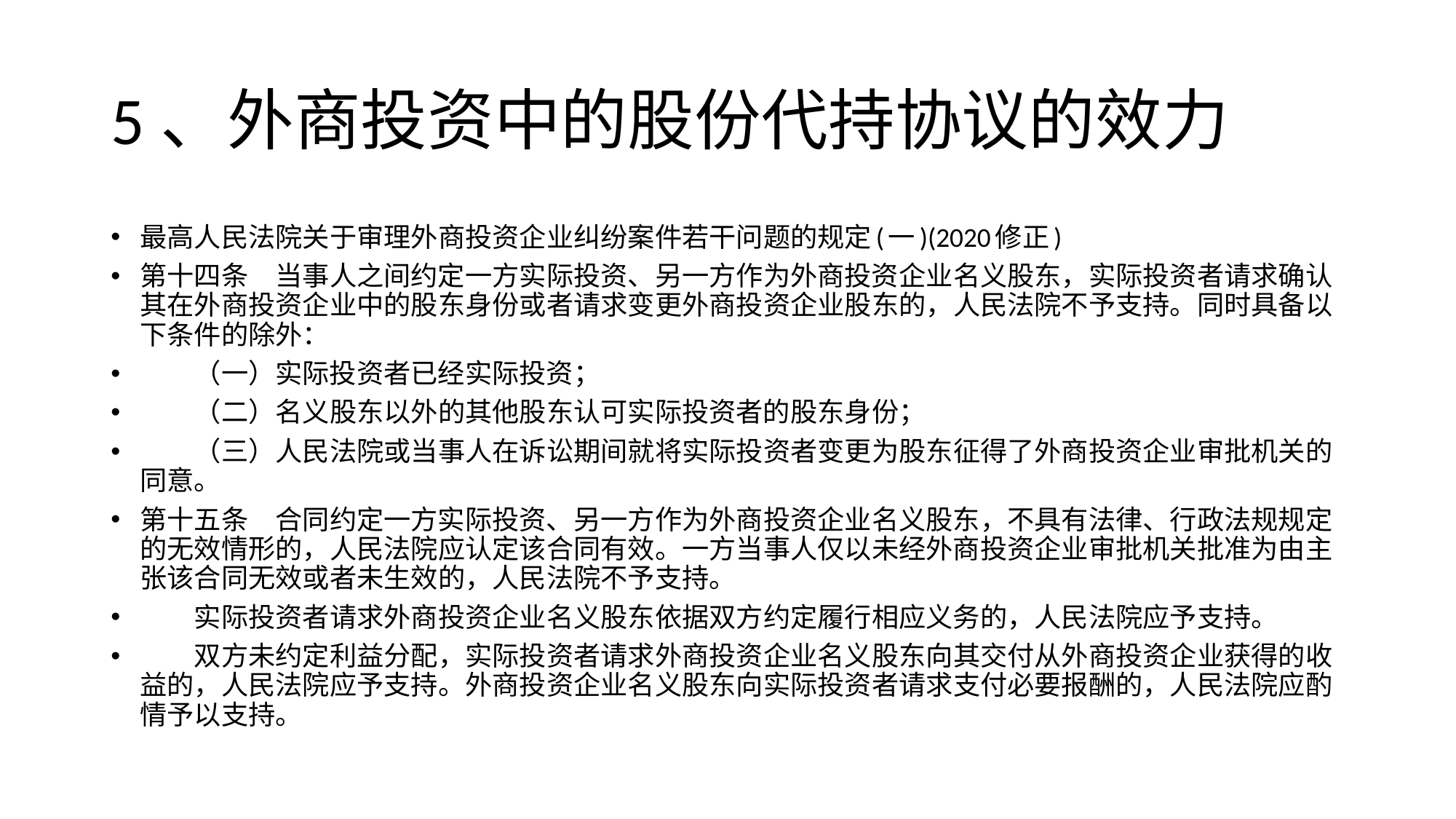

# 5、外商投资中的股份代持协议的效力
最高人民法院关于审理外商投资企业纠纷案件若干问题的规定(一)(2020修正)
第十四条　当事人之间约定一方实际投资、另一方作为外商投资企业名义股东，实际投资者请求确认其在外商投资企业中的股东身份或者请求变更外商投资企业股东的，人民法院不予支持。同时具备以下条件的除外：
　　（一）实际投资者已经实际投资；
　　（二）名义股东以外的其他股东认可实际投资者的股东身份；
　　（三）人民法院或当事人在诉讼期间就将实际投资者变更为股东征得了外商投资企业审批机关的同意。
第十五条　合同约定一方实际投资、另一方作为外商投资企业名义股东，不具有法律、行政法规规定的无效情形的，人民法院应认定该合同有效。一方当事人仅以未经外商投资企业审批机关批准为由主张该合同无效或者未生效的，人民法院不予支持。
　　实际投资者请求外商投资企业名义股东依据双方约定履行相应义务的，人民法院应予支持。
　　双方未约定利益分配，实际投资者请求外商投资企业名义股东向其交付从外商投资企业获得的收益的，人民法院应予支持。外商投资企业名义股东向实际投资者请求支付必要报酬的，人民法院应酌情予以支持。